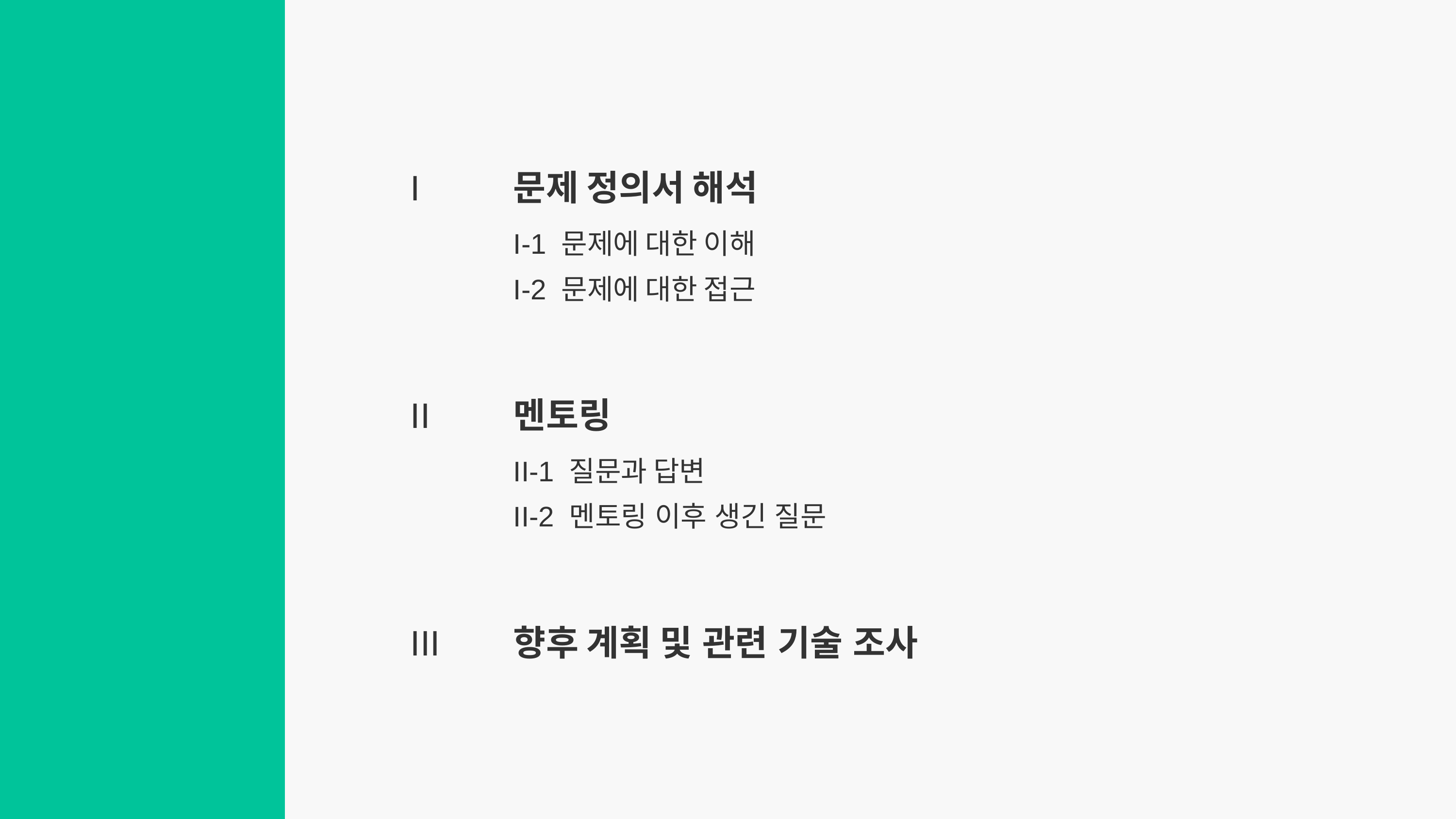

I
문제 정의서 해석
I-1 문제에 대한 이해
I-2 문제에 대한 접근
II
멘토링
II-1 질문과 답변
II-2 멘토링 이후 생긴 질문
III
향후 계획 및 관련 기술 조사